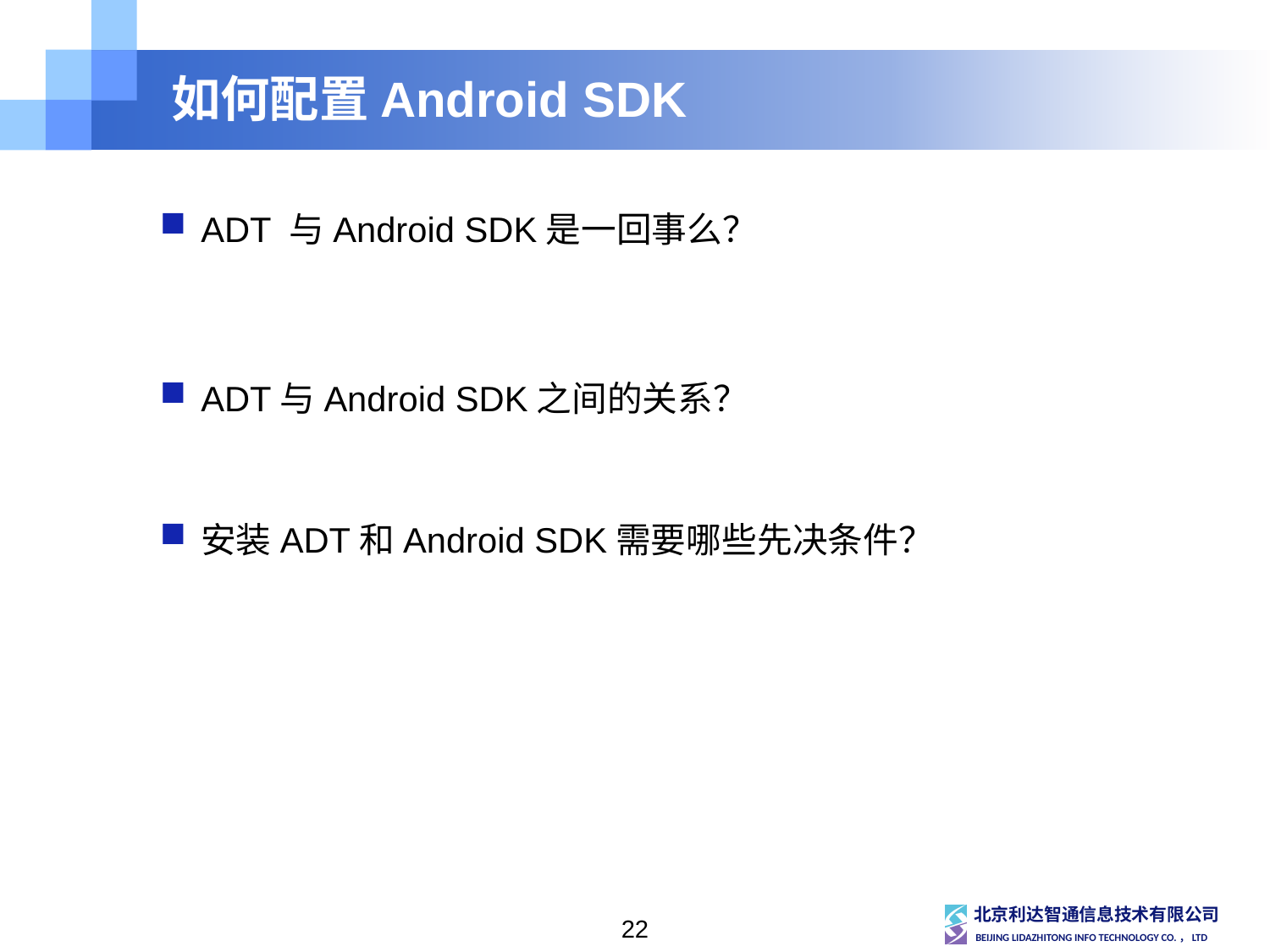

# 如何配置Android SDK
ADT 与Android SDK是一回事么？

ADT与Android SDK之间的关系？

安装ADT和Android SDK需要哪些先决条件？
22